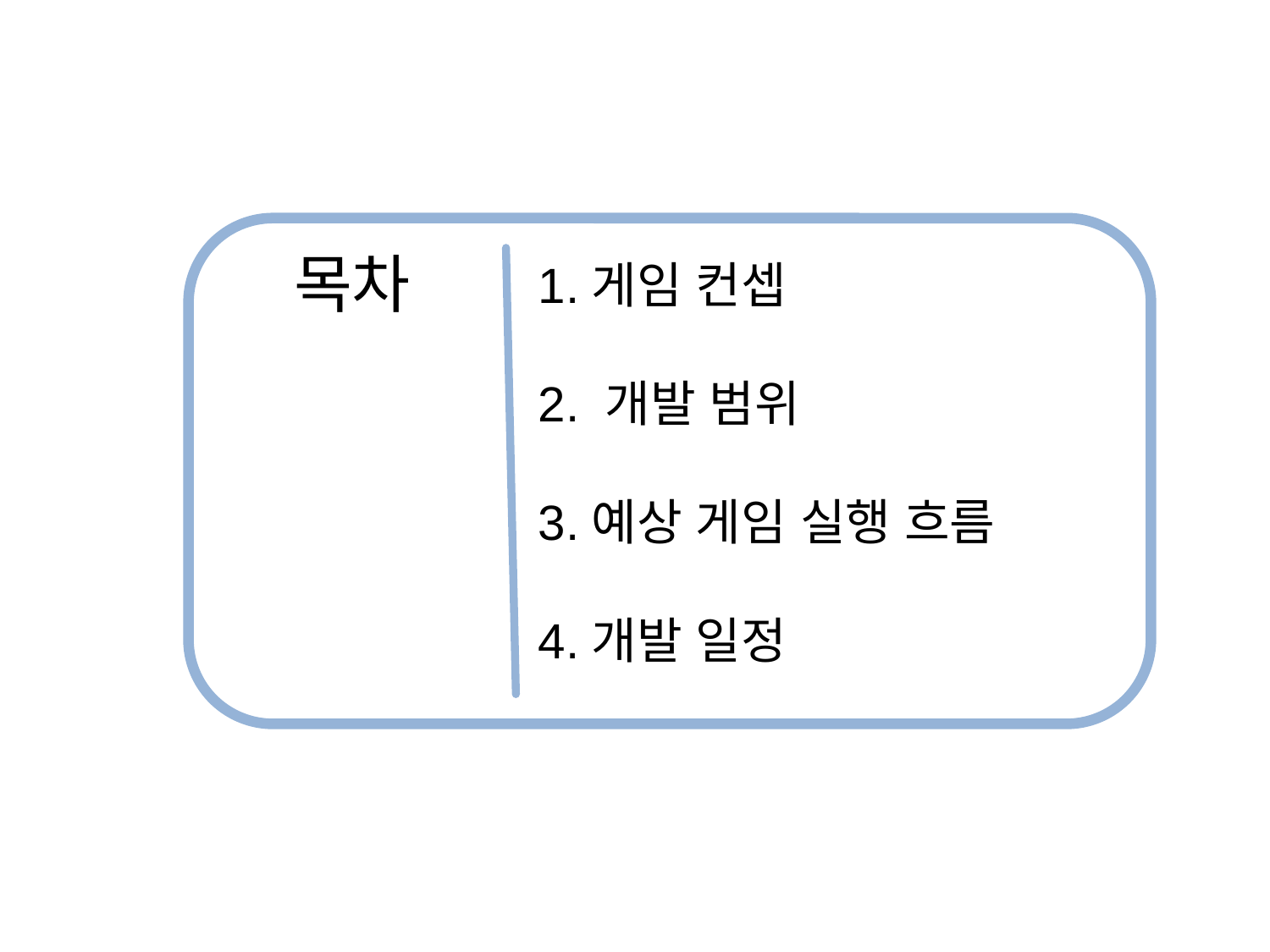

목차
1.게임 컨셉

2. 개발 범위

3.예상 게임 실행 흐름

4.개발 일정